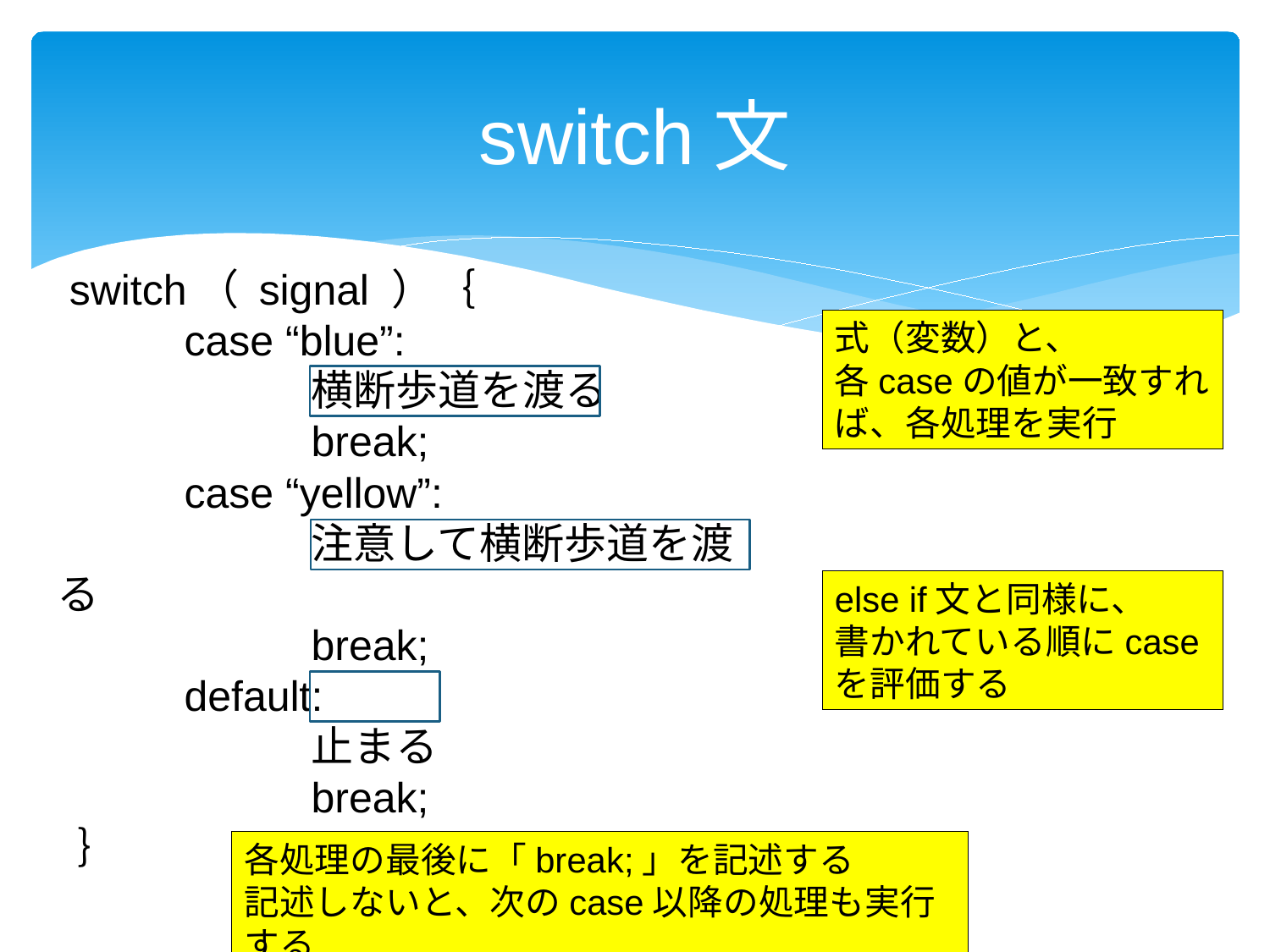

# switch文
 switch（ signal ）｛
 	case “blue”:
		横断歩道を渡る
		break;
	case “yellow”:
		注意して横断歩道を渡る
		break;
	default:
		止まる
		break;
 ｝

式（変数）と、
各caseの値が一致すれば、各処理を実行
else if文と同様に、
書かれている順にcaseを評価する
各処理の最後に「break;」を記述する
記述しないと、次のcase以降の処理も実行する